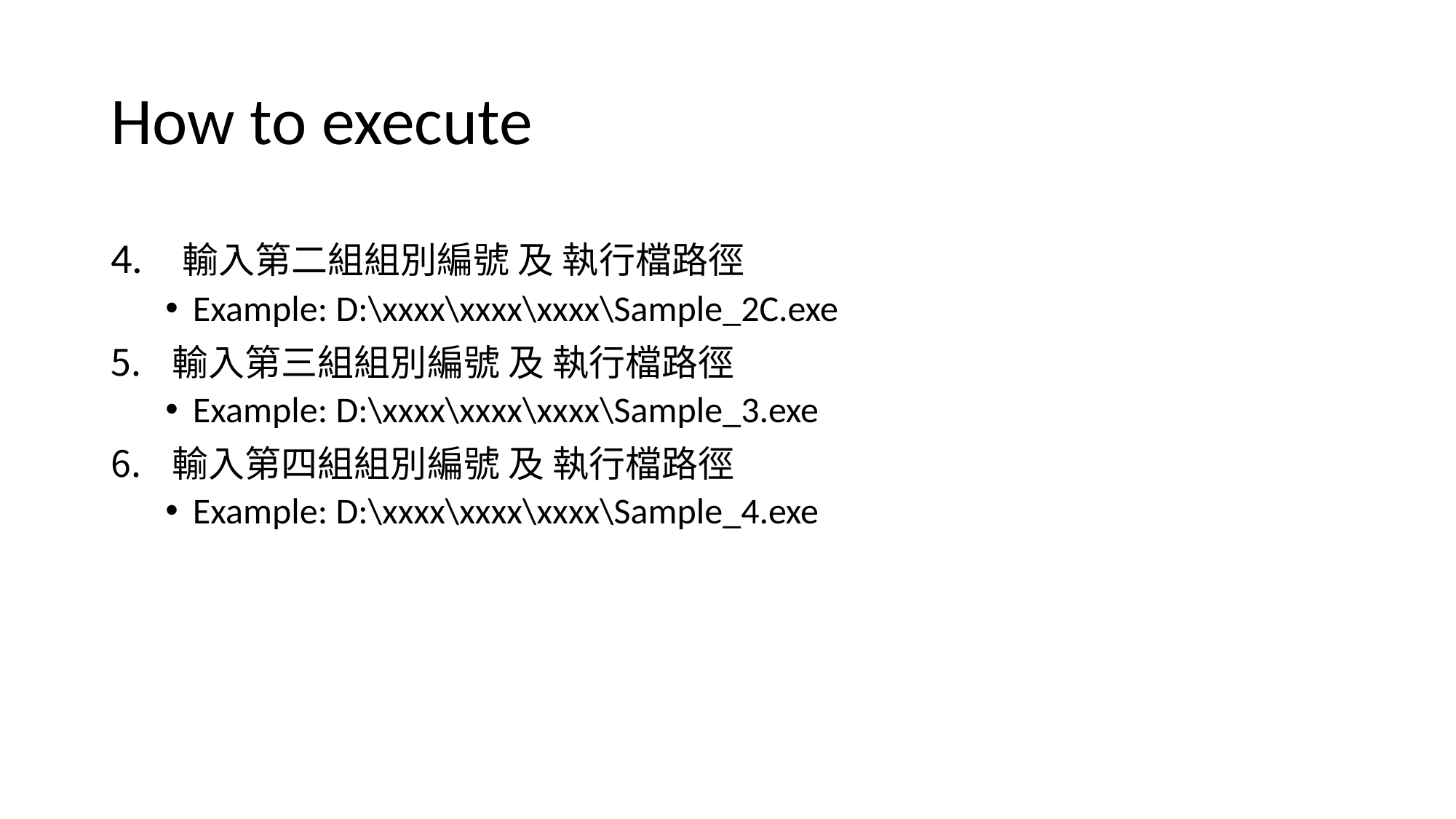

# How to execute

4.   輸入第二組組別編號 及 執行檔路徑
Example: D:\xxxx\xxxx\xxxx\Sample_2C.exe
輸入第三組組別編號 及 執行檔路徑
Example: D:\xxxx\xxxx\xxxx\Sample_3.exe
輸入第四組組別編號 及 執行檔路徑
Example: D:\xxxx\xxxx\xxxx\Sample_4.exe